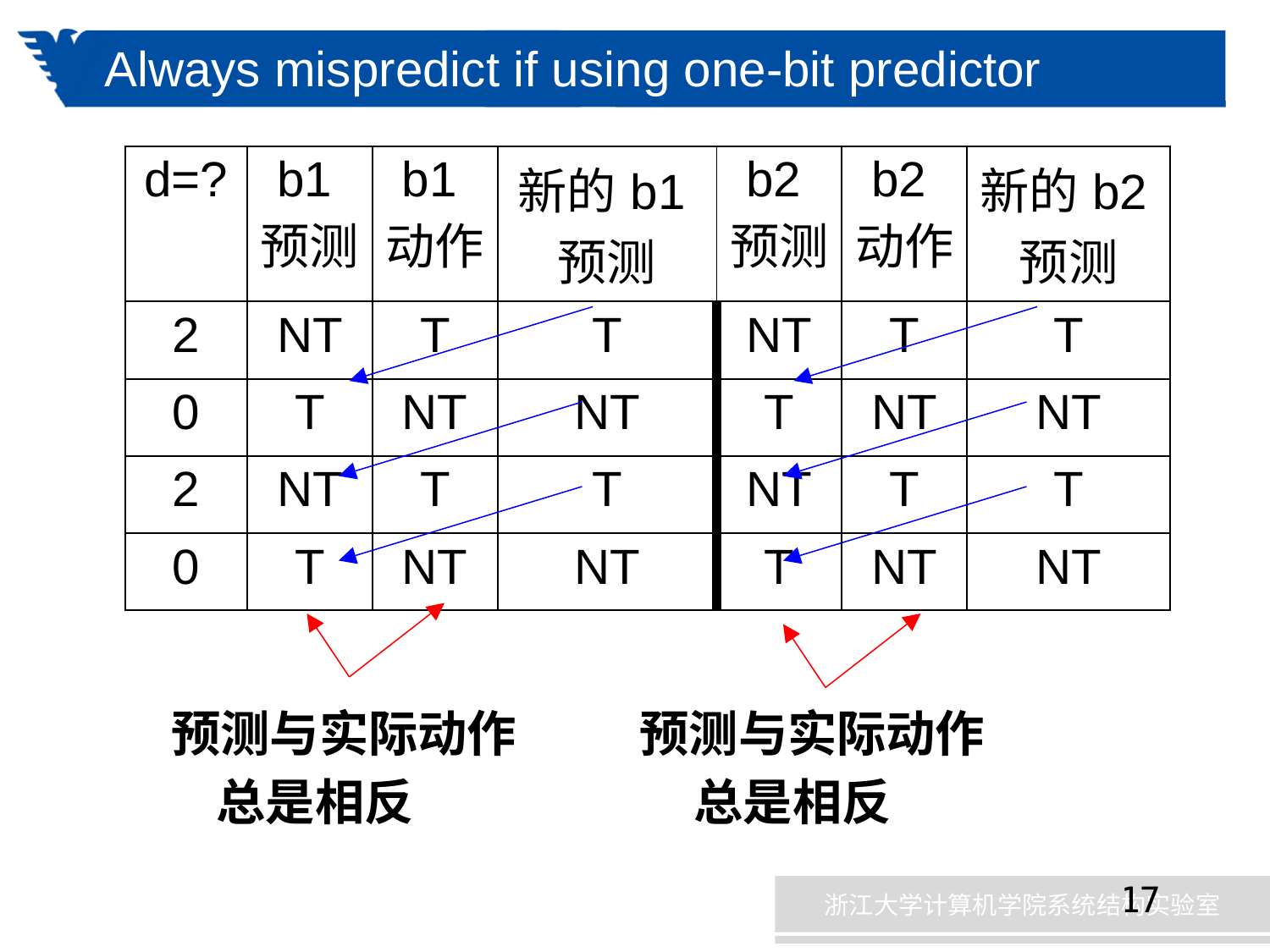

# Always mispredict if using one-bit predictor
| d=? | b1预测 | b1动作 | 新的b1预测 | b2预测 | b2动作 | 新的b2预测 |
| --- | --- | --- | --- | --- | --- | --- |
| 2 | NT | T | T | NT | T | T |
| 0 | T | NT | NT | T | NT | NT |
| 2 | NT | T | T | NT | T | T |
| 0 | T | NT | NT | T | NT | NT |

  预测与实际动作           预测与实际动作
      总是相反                         总是相反